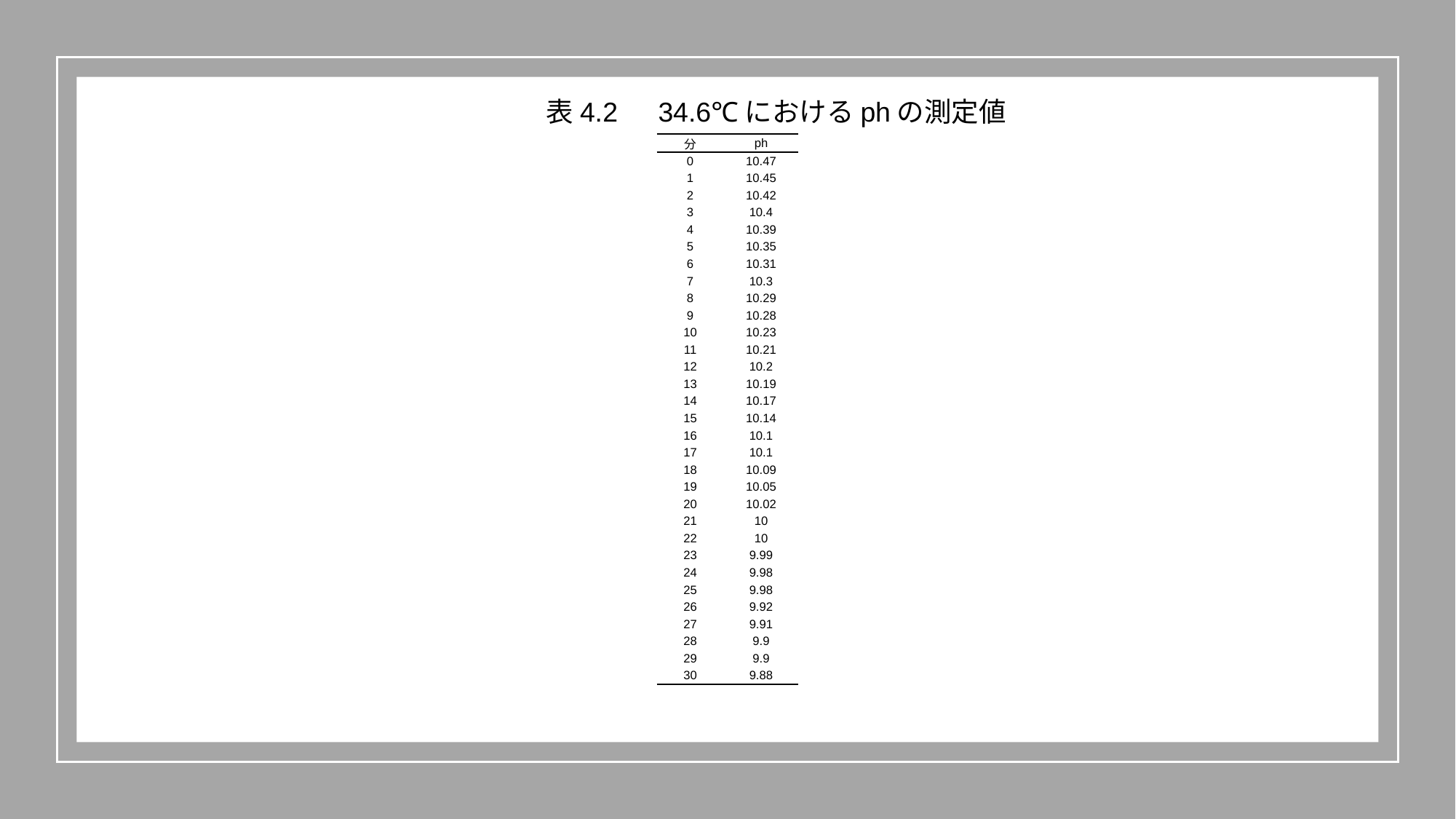

表4.2　34.6℃におけるphの測定値
| 分 | ph |
| --- | --- |
| 0 | 10.47 |
| 1 | 10.45 |
| 2 | 10.42 |
| 3 | 10.4 |
| 4 | 10.39 |
| 5 | 10.35 |
| 6 | 10.31 |
| 7 | 10.3 |
| 8 | 10.29 |
| 9 | 10.28 |
| 10 | 10.23 |
| 11 | 10.21 |
| 12 | 10.2 |
| 13 | 10.19 |
| 14 | 10.17 |
| 15 | 10.14 |
| 16 | 10.1 |
| 17 | 10.1 |
| 18 | 10.09 |
| 19 | 10.05 |
| 20 | 10.02 |
| 21 | 10 |
| 22 | 10 |
| 23 | 9.99 |
| 24 | 9.98 |
| 25 | 9.98 |
| 26 | 9.92 |
| 27 | 9.91 |
| 28 | 9.9 |
| 29 | 9.9 |
| 30 | 9.88 |